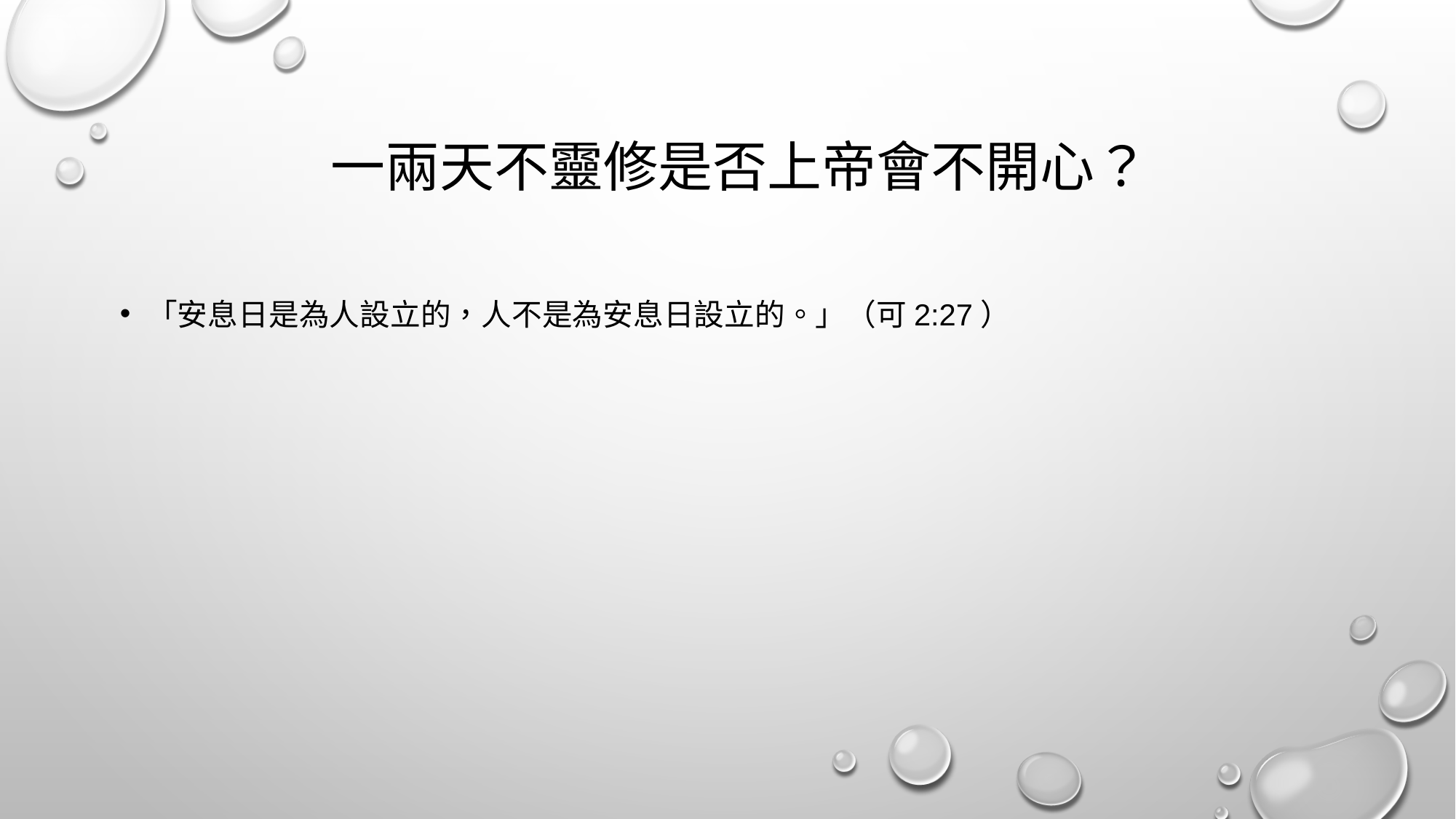

# 一兩天不靈修是否上帝會不開心？
「安息日是為人設立的，人不是為安息日設立的。」（可2:27）